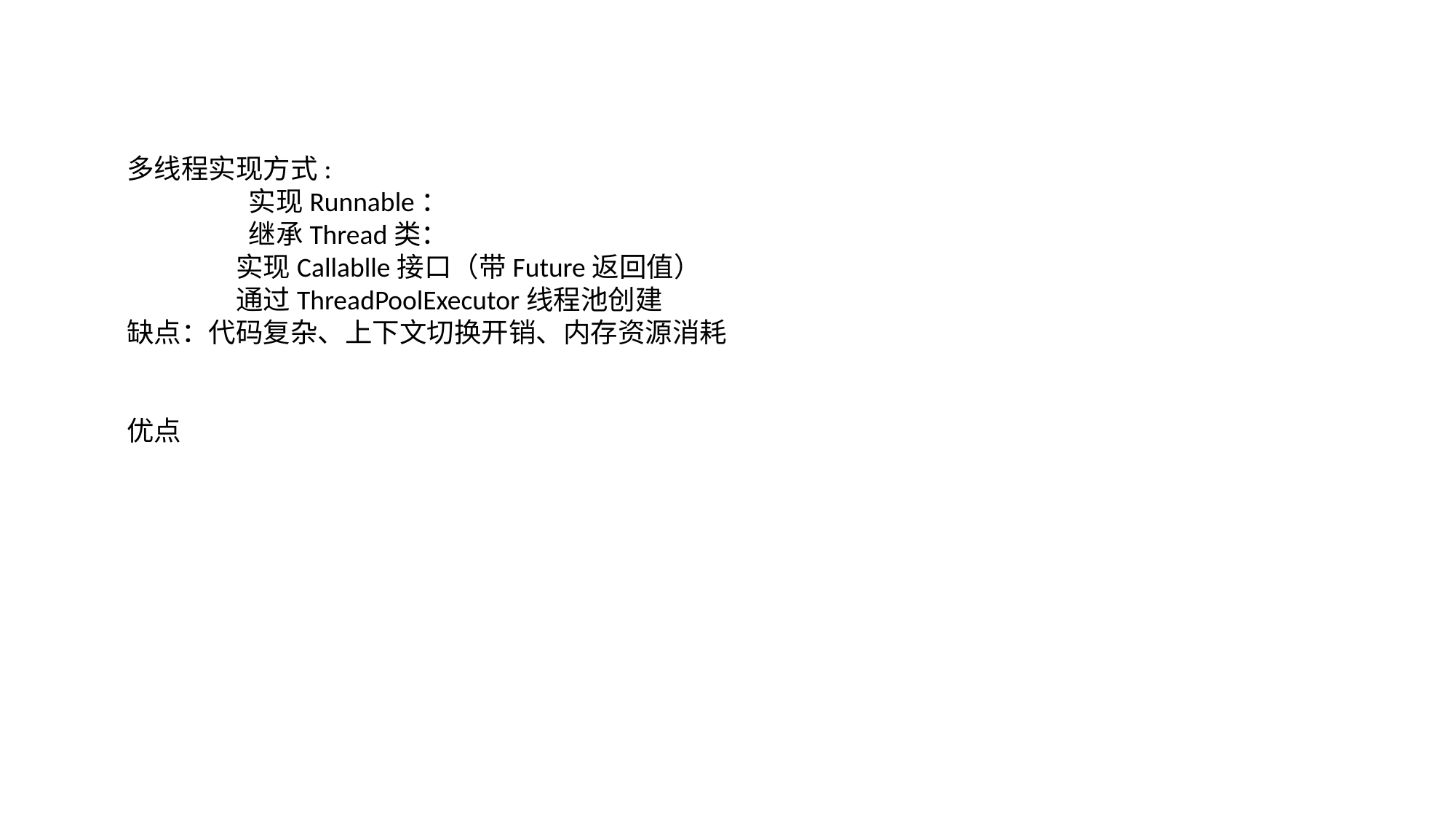

多线程实现方式:
	 实现Runnable：
	 继承Thread类：
	实现Callablle接口（带Future返回值）
	通过ThreadPoolExecutor线程池创建
缺点：代码复杂、上下文切换开销、内存资源消耗

优点